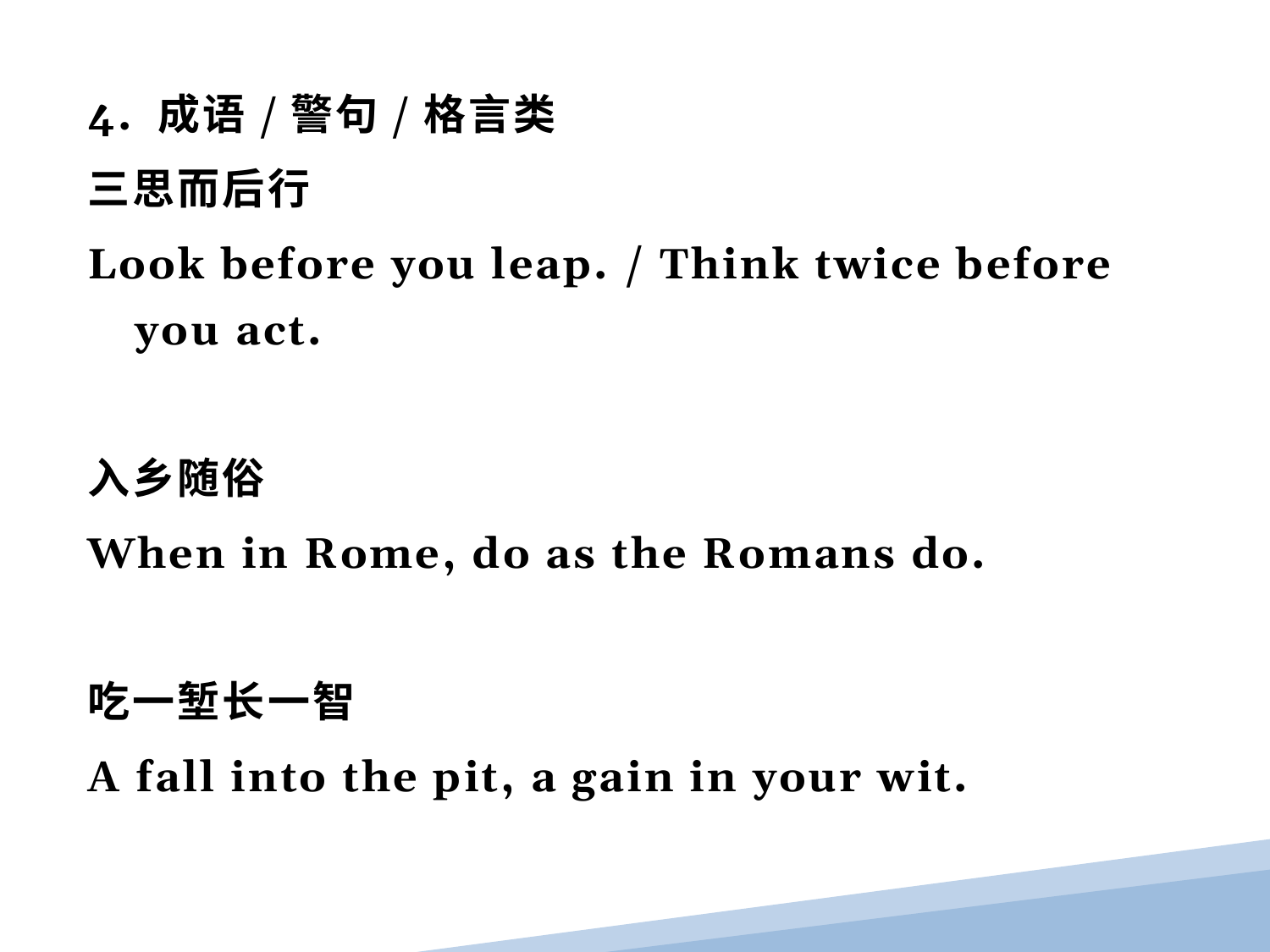

4. 成语/警句/格言类
三思而后行
Look before you leap. / Think twice before you act.

入乡随俗
When in Rome, do as the Romans do.

吃一堑长一智
A fall into the pit, a gain in your wit.